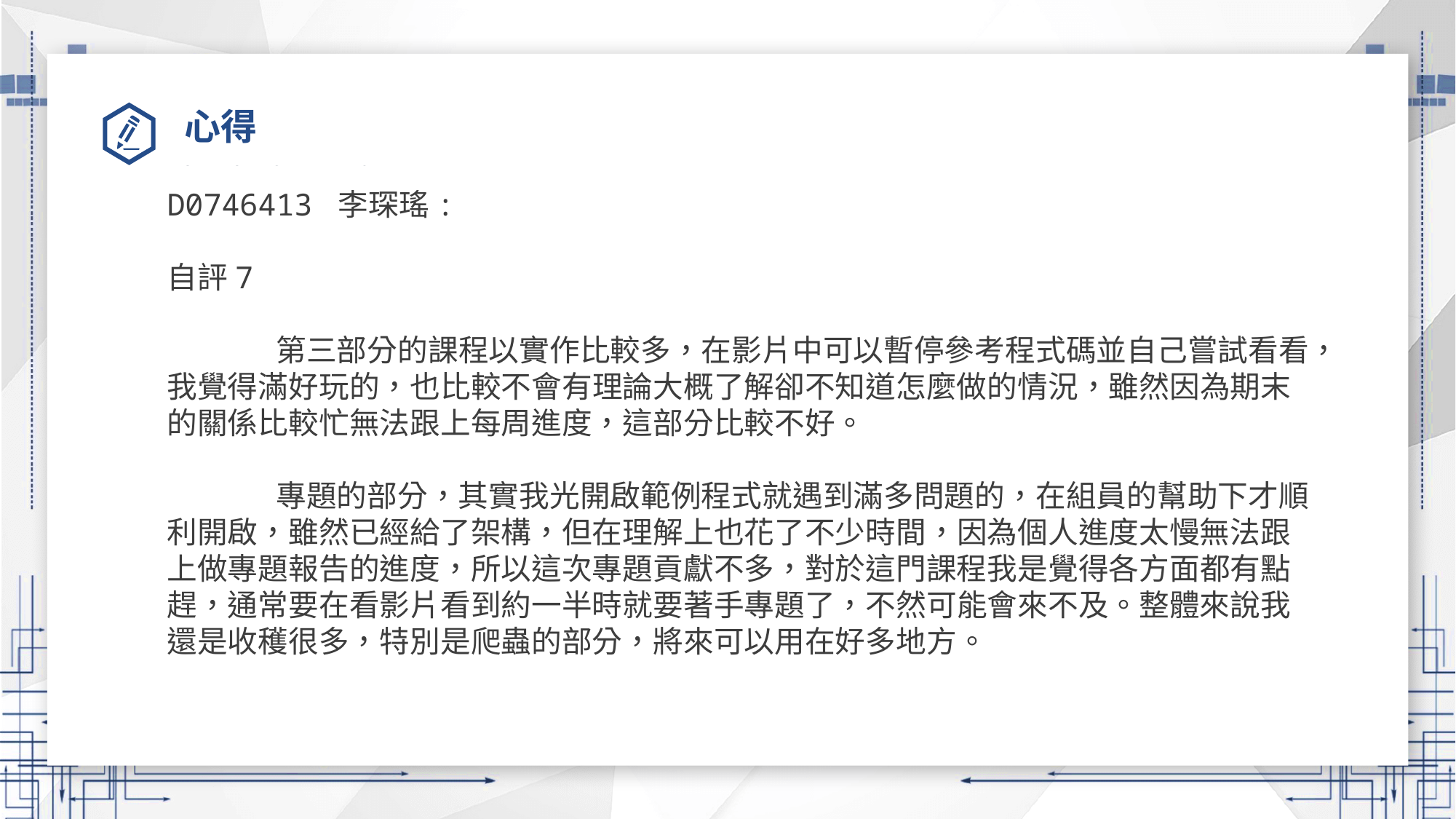

# 心得

D0746413 李琛瑤:

自評7

	第三部分的課程以實作比較多，在影片中可以暫停參考程式碼並自己嘗試看看，我覺得滿好玩的，也比較不會有理論大概了解卻不知道怎麼做的情況，雖然因為期末的關係比較忙無法跟上每周進度，這部分比較不好。

	專題的部分，其實我光開啟範例程式就遇到滿多問題的，在組員的幫助下才順利開啟，雖然已經給了架構，但在理解上也花了不少時間，因為個人進度太慢無法跟上做專題報告的進度，所以這次專題貢獻不多，對於這門課程我是覺得各方面都有點趕，通常要在看影片看到約一半時就要著手專題了，不然可能會來不及。整體來說我還是收穫很多，特別是爬蟲的部分，將來可以用在好多地方。